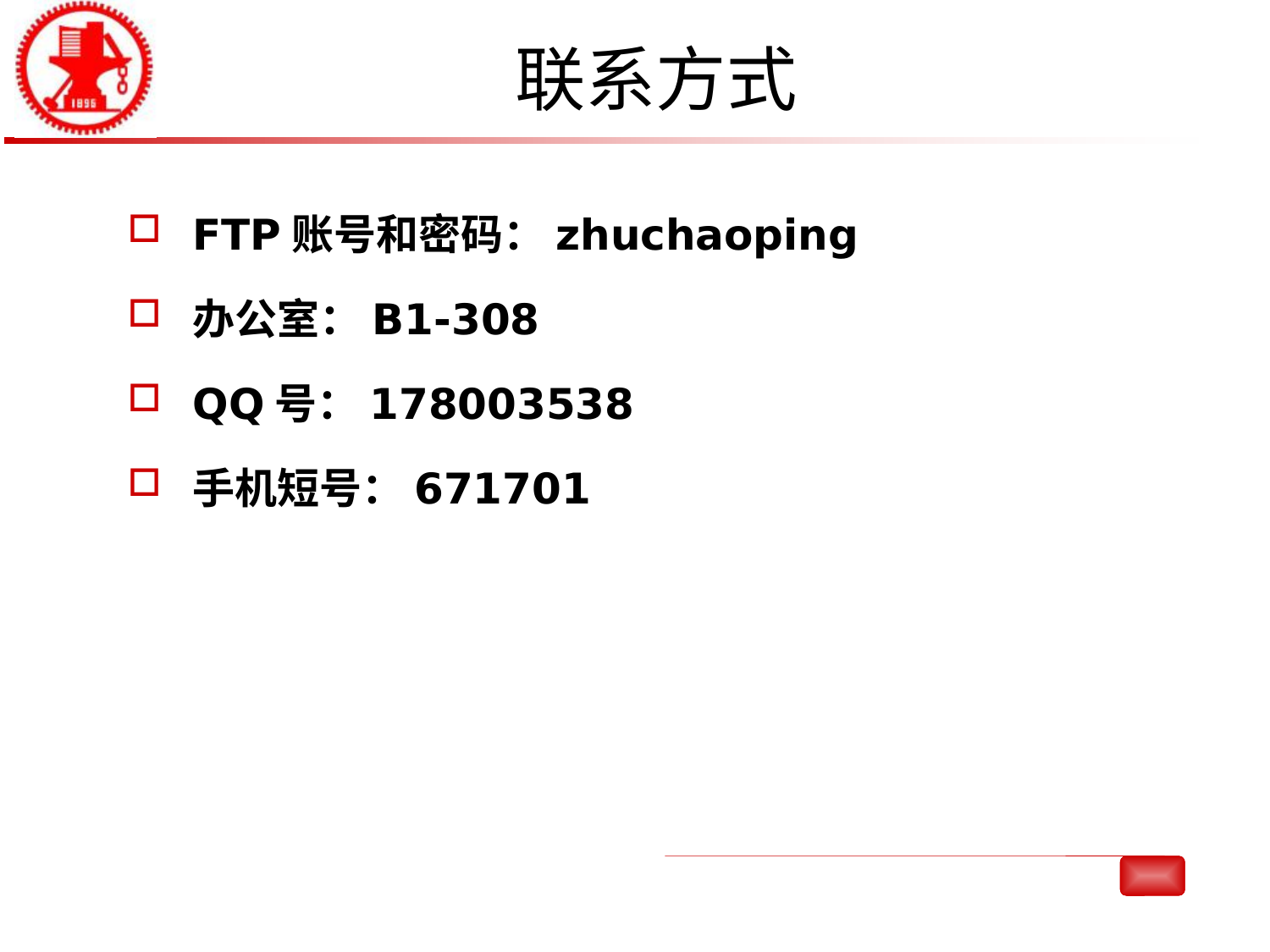

# 联系方式
FTP账号和密码：zhuchaoping
办公室：B1-308
QQ号：178003538
手机短号：671701
15